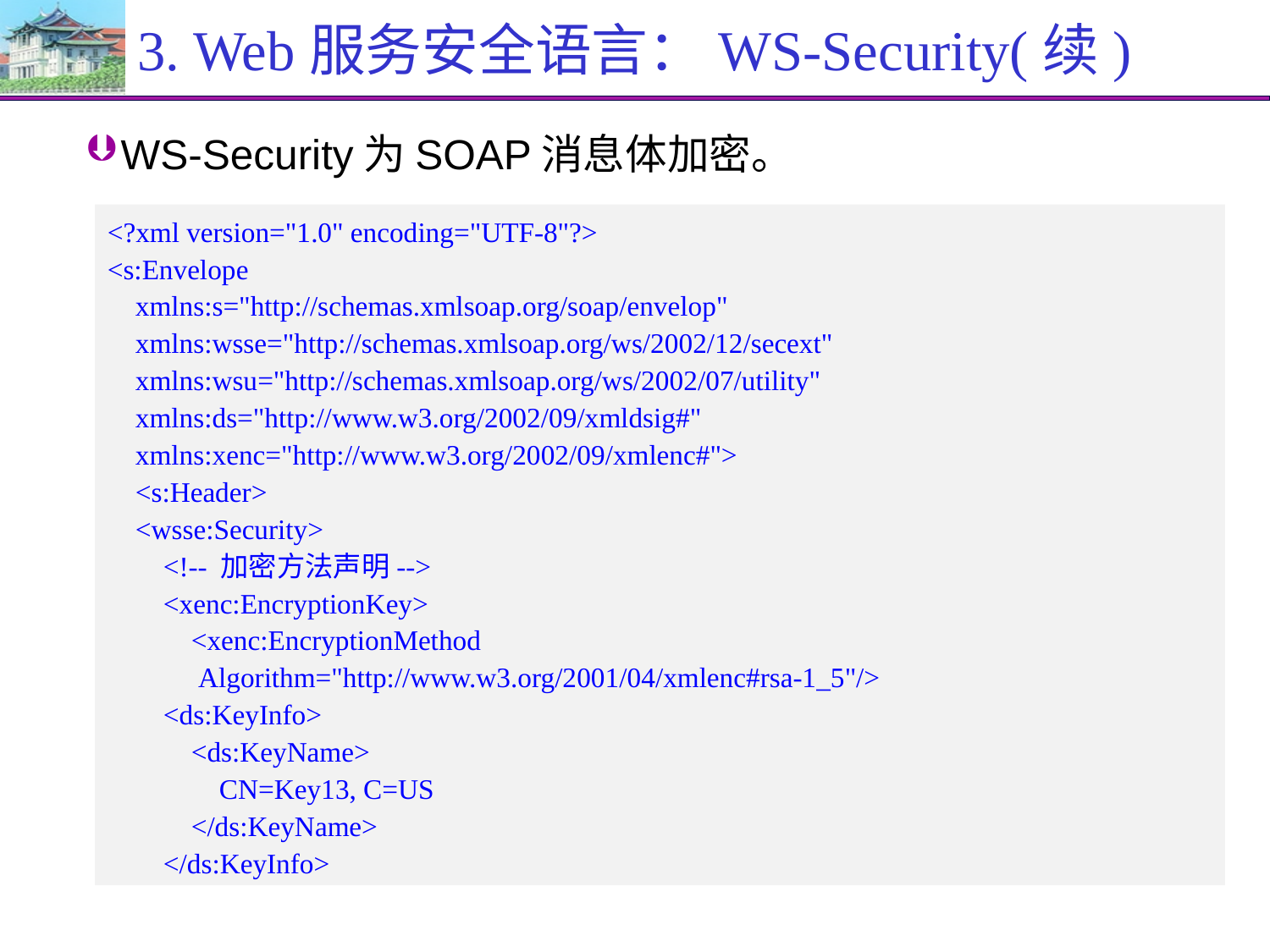

# 3. Web服务安全语言：WS-Security(续)
WS-Security为SOAP消息体加密。
<?xml version="1.0" encoding="UTF-8"?>
<s:Envelope
    xmlns:s="http://schemas.xmlsoap.org/soap/envelop"
    xmlns:wsse="http://schemas.xmlsoap.org/ws/2002/12/secext"
    xmlns:wsu="http://schemas.xmlsoap.org/ws/2002/07/utility"
    xmlns:ds="http://www.w3.org/2002/09/xmldsig#"
    xmlns:xenc="http://www.w3.org/2002/09/xmlenc#">
    <s:Header>
    <wsse:Security>
        <!-- 加密方法声明-->
        <xenc:EncryptionKey>
            <xenc:EncryptionMethod
             Algorithm="http://www.w3.org/2001/04/xmlenc#rsa-1_5"/>
        <ds:KeyInfo>
            <ds:KeyName>
                CN=Key13, C=US
            </ds:KeyName>
        </ds:KeyInfo>